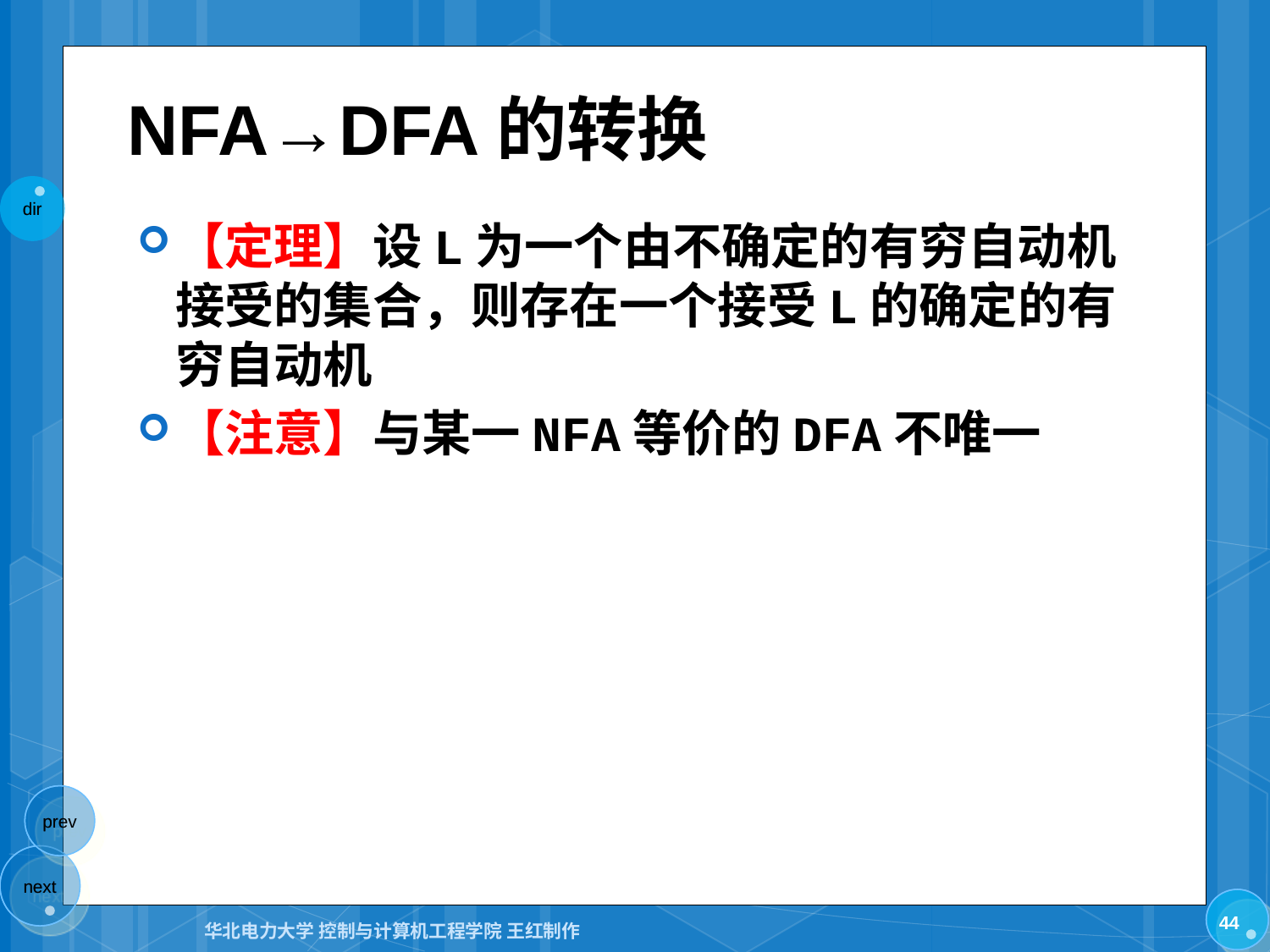

# NFA→DFA的转换
【定理】设L为一个由不确定的有穷自动机接受的集合，则存在一个接受L的确定的有穷自动机
【注意】与某一NFA等价的DFA不唯一
44
华北电力大学 控制与计算机工程学院 王红制作